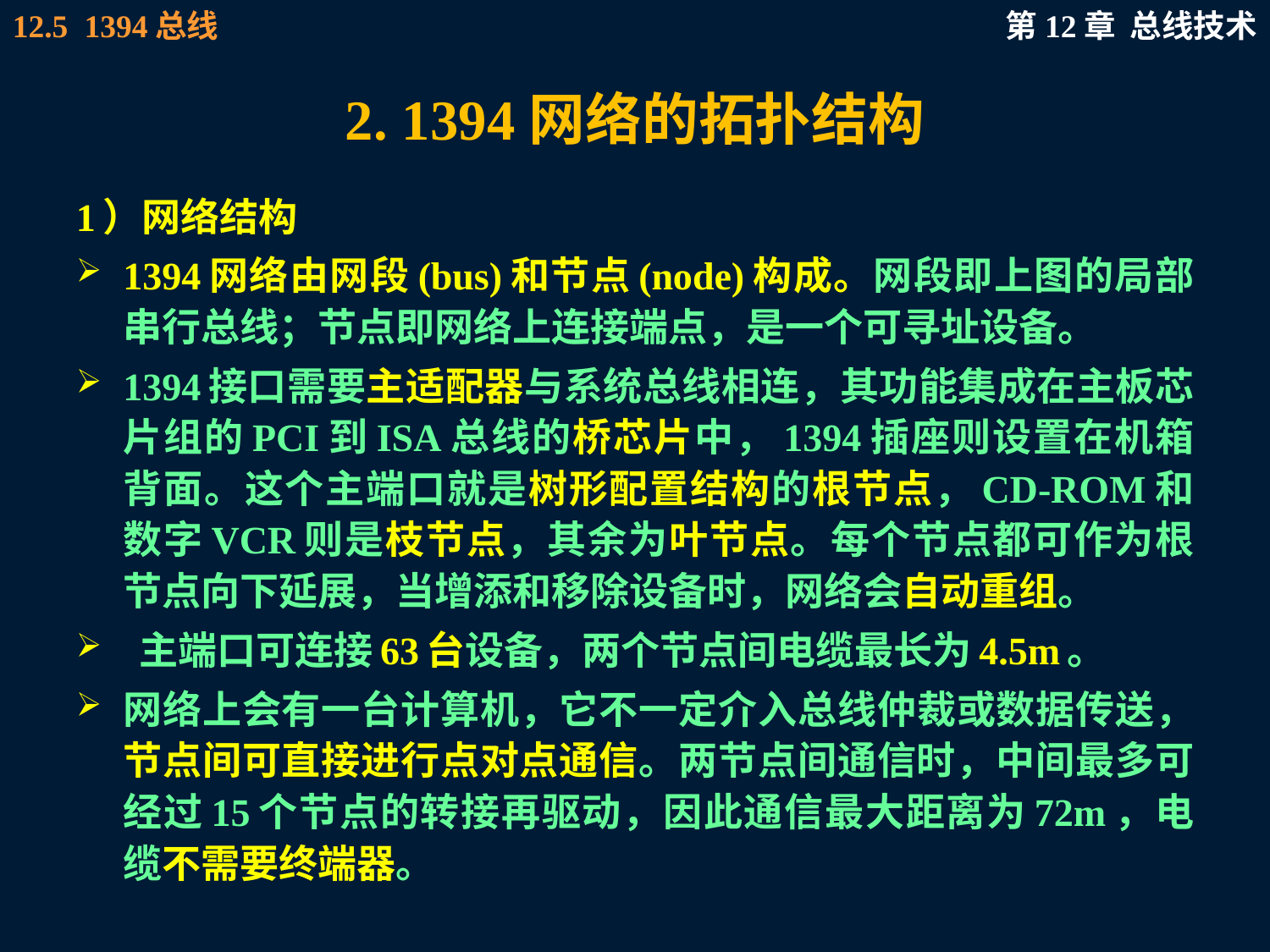

# 2. 1394网络的拓扑结构
1）网络结构
1394网络由网段(bus)和节点(node)构成。网段即上图的局部串行总线；节点即网络上连接端点，是一个可寻址设备。
1394接口需要主适配器与系统总线相连，其功能集成在主板芯片组的PCI到ISA总线的桥芯片中，1394插座则设置在机箱背面。这个主端口就是树形配置结构的根节点，CD-ROM和数字VCR则是枝节点，其余为叶节点。每个节点都可作为根节点向下延展，当增添和移除设备时，网络会自动重组。
 主端口可连接63台设备，两个节点间电缆最长为4.5m。
网络上会有一台计算机，它不一定介入总线仲裁或数据传送，节点间可直接进行点对点通信。两节点间通信时，中间最多可经过15个节点的转接再驱动，因此通信最大距离为72m，电缆不需要终端器。